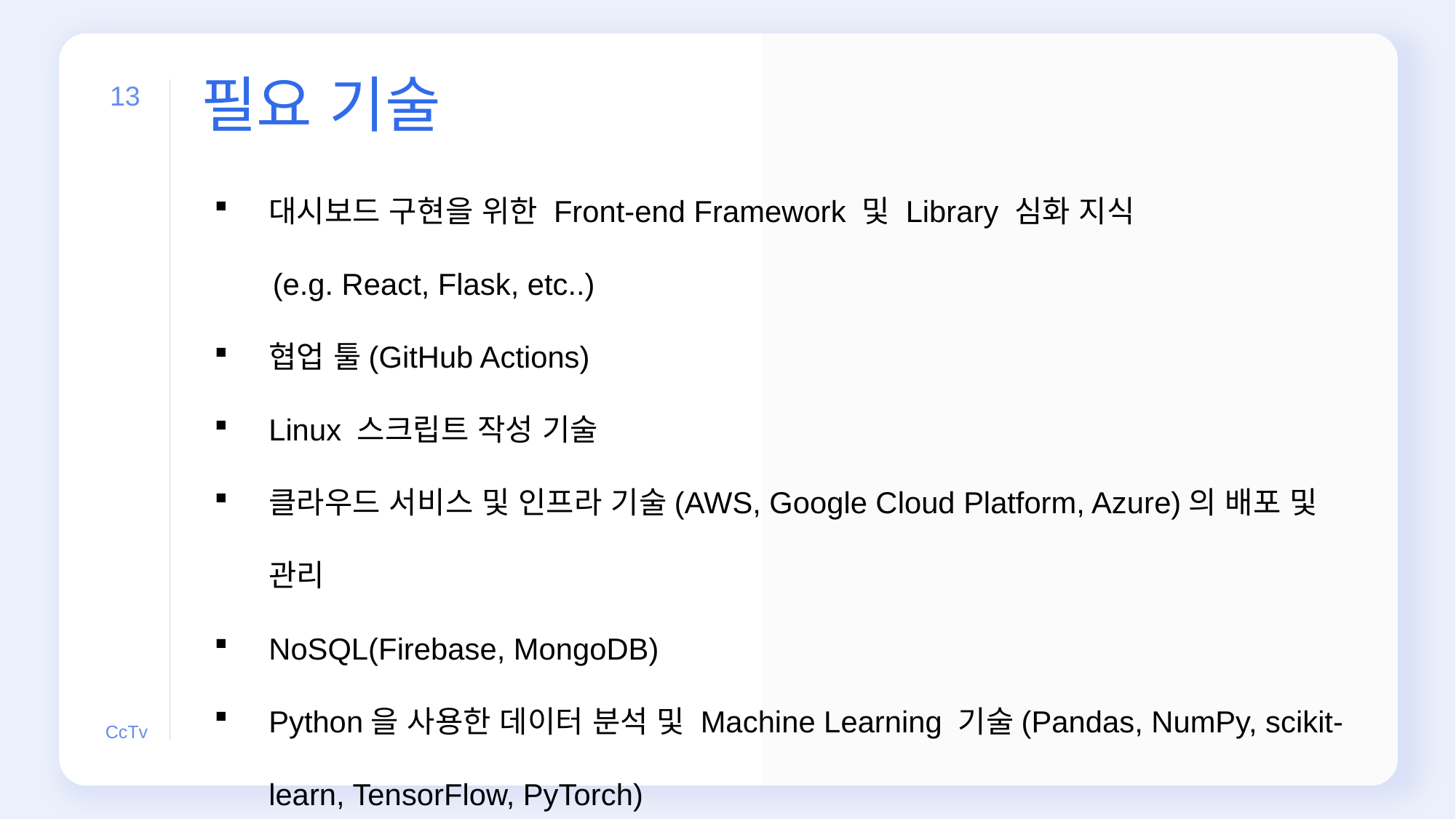

필요 기술
13
대시보드 구현을 위한 Front-end Framework 및 Library 심화 지식
       (e.g. React, Flask, etc..)
협업 툴(GitHub Actions)
Linux 스크립트 작성 기술
클라우드 서비스 및 인프라 기술(AWS, Google Cloud Platform, Azure)의 배포 및 관리
NoSQL(Firebase, MongoDB)
Python을 사용한 데이터 분석 및 Machine Learning 기술(Pandas, NumPy, scikit-learn, TensorFlow, PyTorch)
CcTv